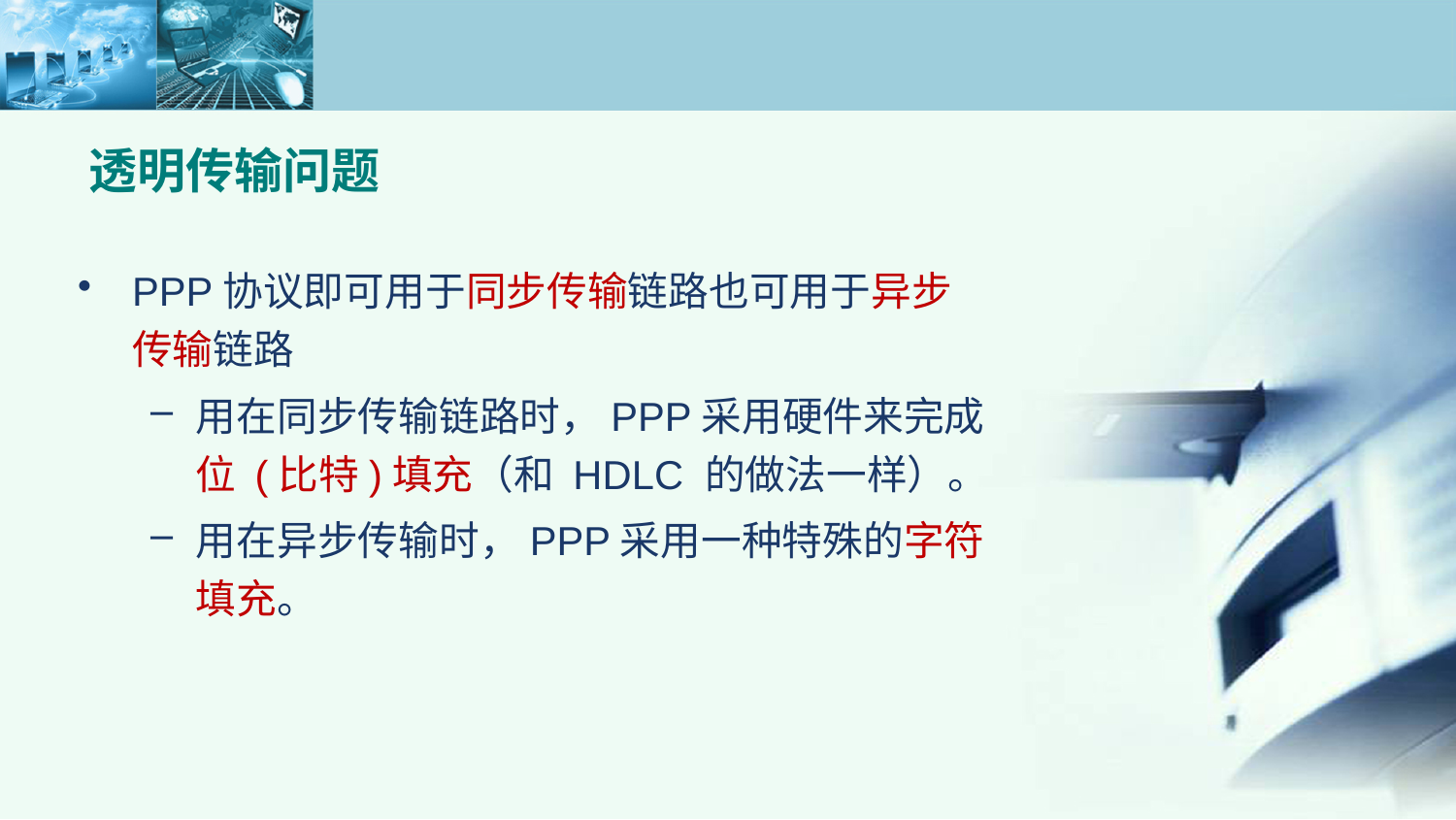

透明传输问题
PPP协议即可用于同步传输链路也可用于异步传输链路
用在同步传输链路时，PPP采用硬件来完成位 (比特)填充（和 HDLC 的做法一样）。
用在异步传输时，PPP采用一种特殊的字符填充。